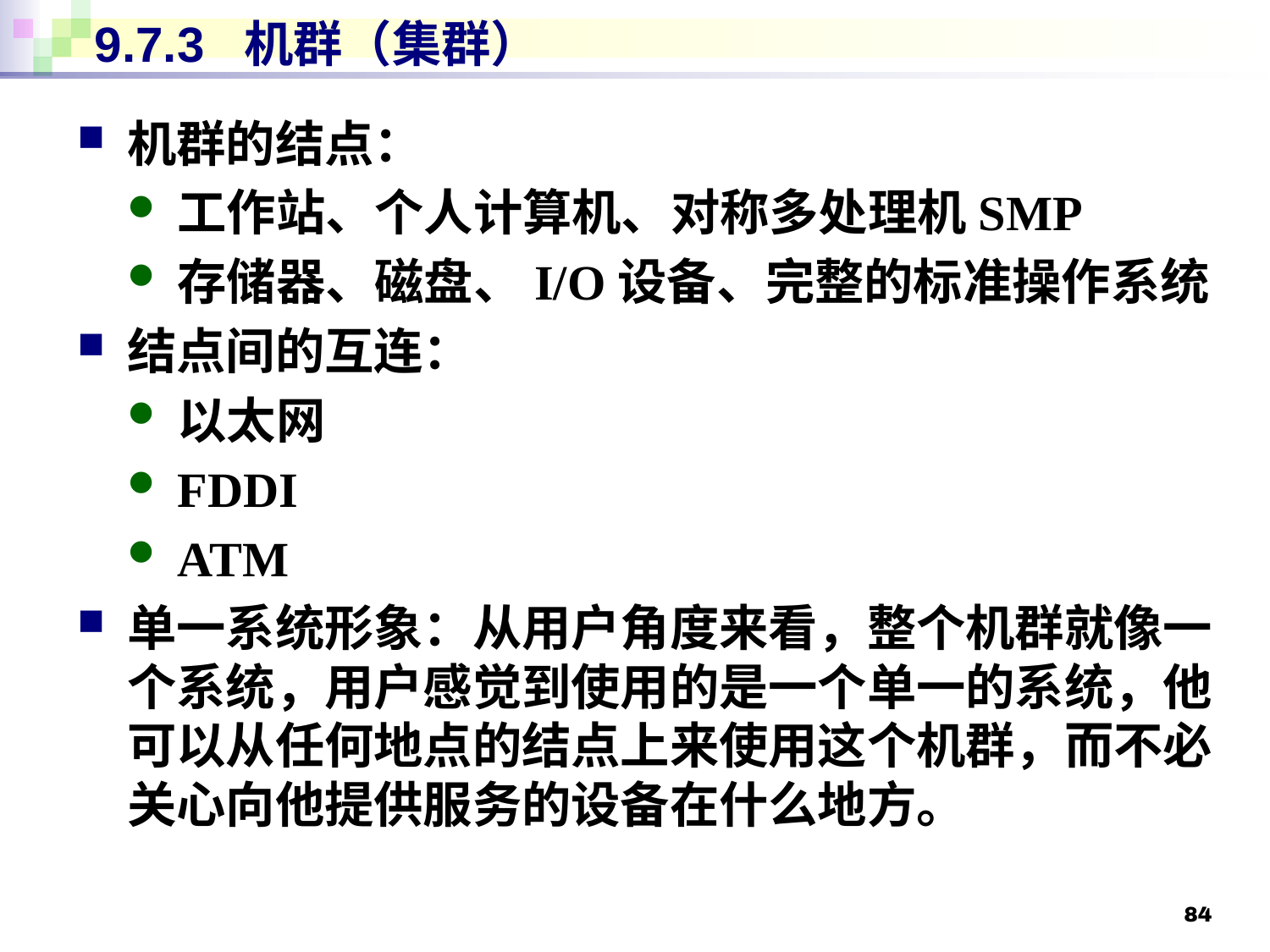

# 9.7.3  机群（集群）
机群的结点：
工作站、个人计算机、对称多处理机SMP
存储器、磁盘、I/O设备、完整的标准操作系统
结点间的互连：
以太网
FDDI
ATM
单一系统形象：从用户角度来看，整个机群就像一个系统，用户感觉到使用的是一个单一的系统，他可以从任何地点的结点上来使用这个机群，而不必关心向他提供服务的设备在什么地方。
84